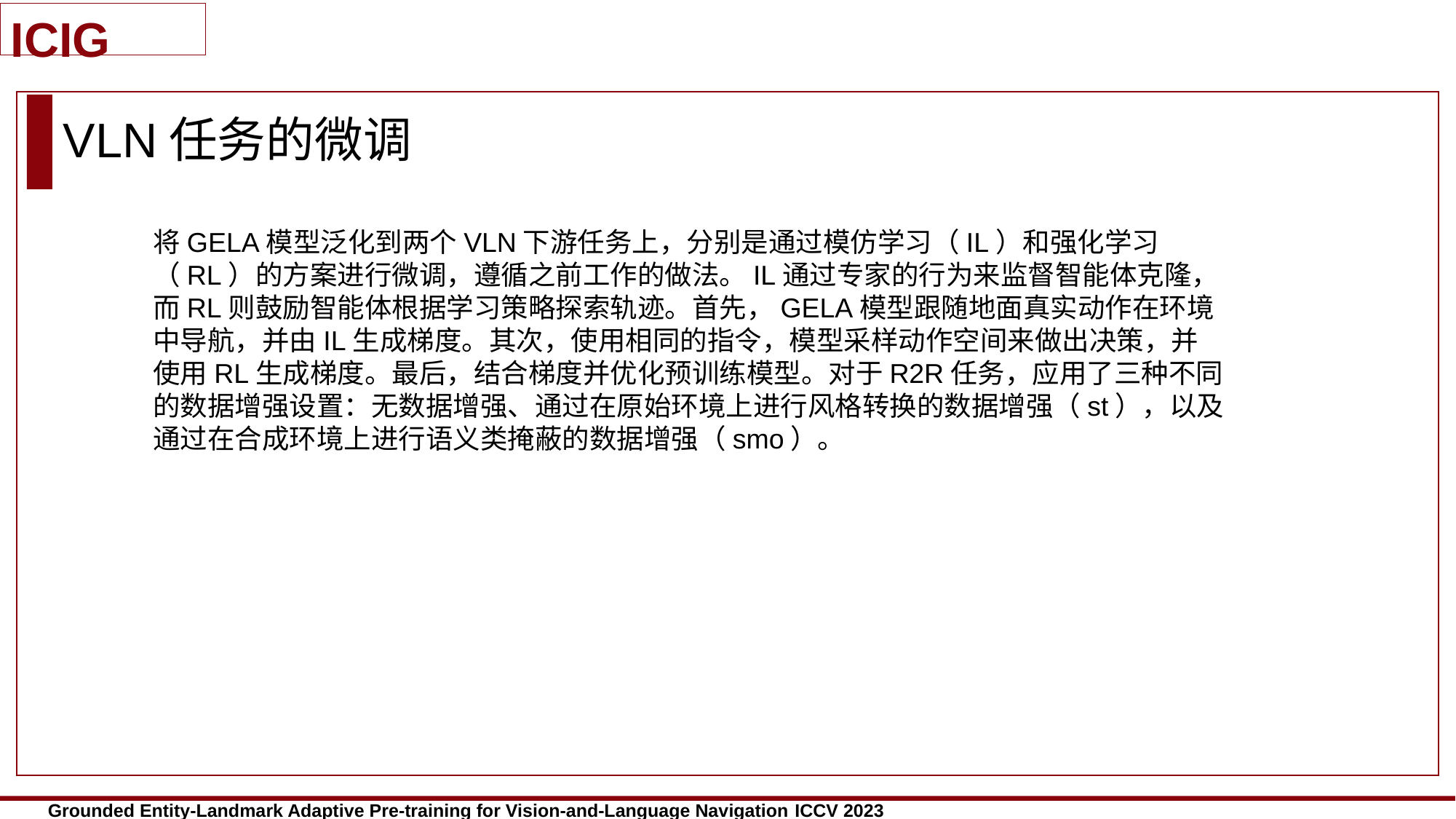

ICIG

VLN任务的微调

将GELA模型泛化到两个VLN下游任务上，分别是通过模仿学习（IL）和强化学习（RL）的方案进行微调，遵循之前工作的做法。IL通过专家的行为来监督智能体克隆，而RL则鼓励智能体根据学习策略探索轨迹。首先，GELA模型跟随地面真实动作在环境中导航，并由IL生成梯度。其次，使用相同的指令，模型采样动作空间来做出决策，并使用RL生成梯度。最后，结合梯度并优化预训练模型。对于R2R任务，应用了三种不同的数据增强设置：无数据增强、通过在原始环境上进行风格转换的数据增强（st），以及通过在合成环境上进行语义类掩蔽的数据增强（smo）。

Grounded Entity-Landmark Adaptive Pre-training for Vision-and-Language Navigation ICCV 2023